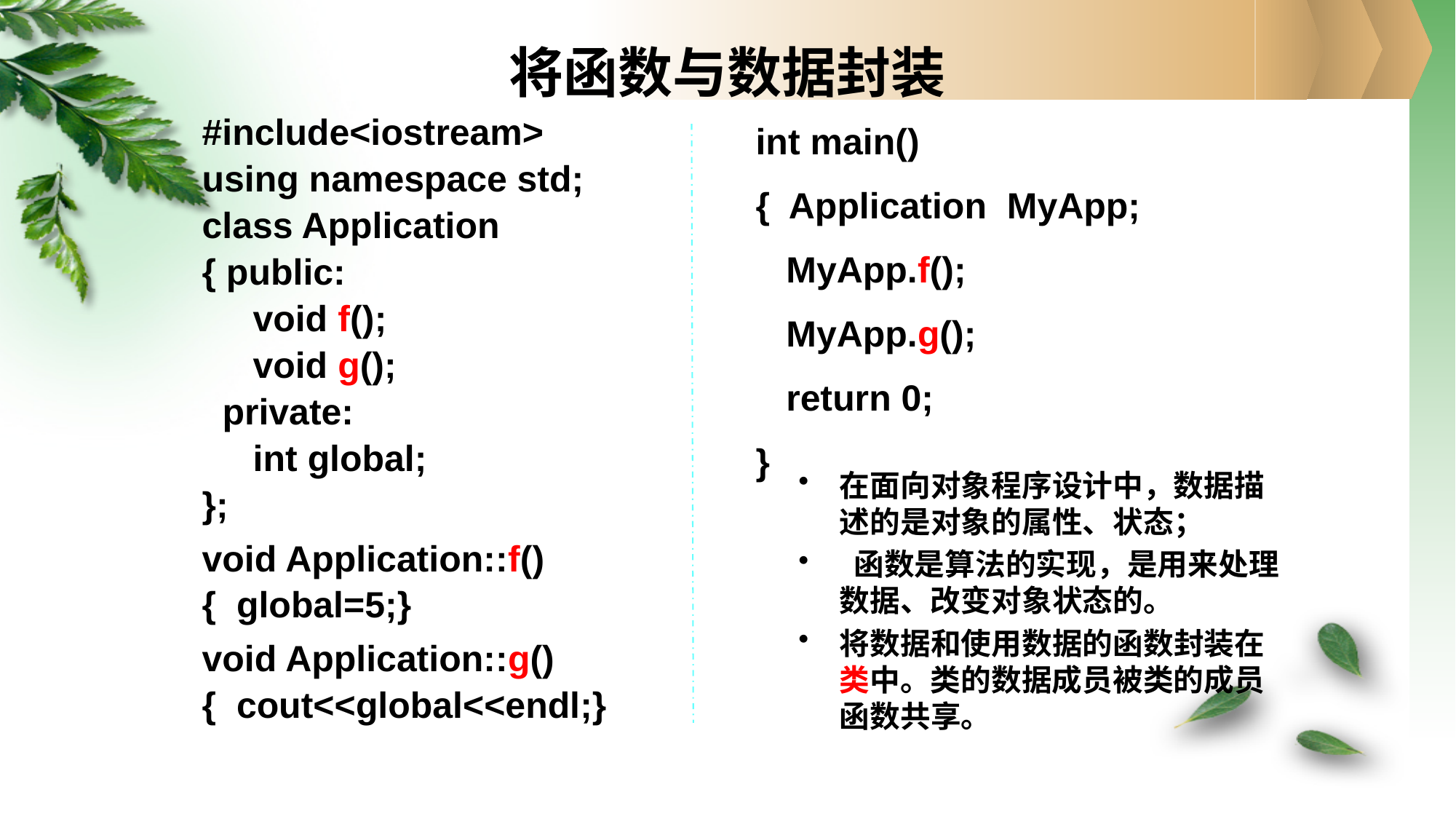

# 将函数与数据封装
int main()
{  Application  MyApp;
   MyApp.f();
   MyApp.g();
   return 0;
}
#include<iostream>
using namespace std;
class Application
{ public:
     void f();
     void g();
  private:
     int global;
};
void Application::f()
{  global=5;}
void Application::g()
{  cout<<global<<endl;}

在面向对象程序设计中，数据描述的是对象的属性、状态；
 函数是算法的实现，是用来处理数据、改变对象状态的。
将数据和使用数据的函数封装在类中。类的数据成员被类的成员函数共享。